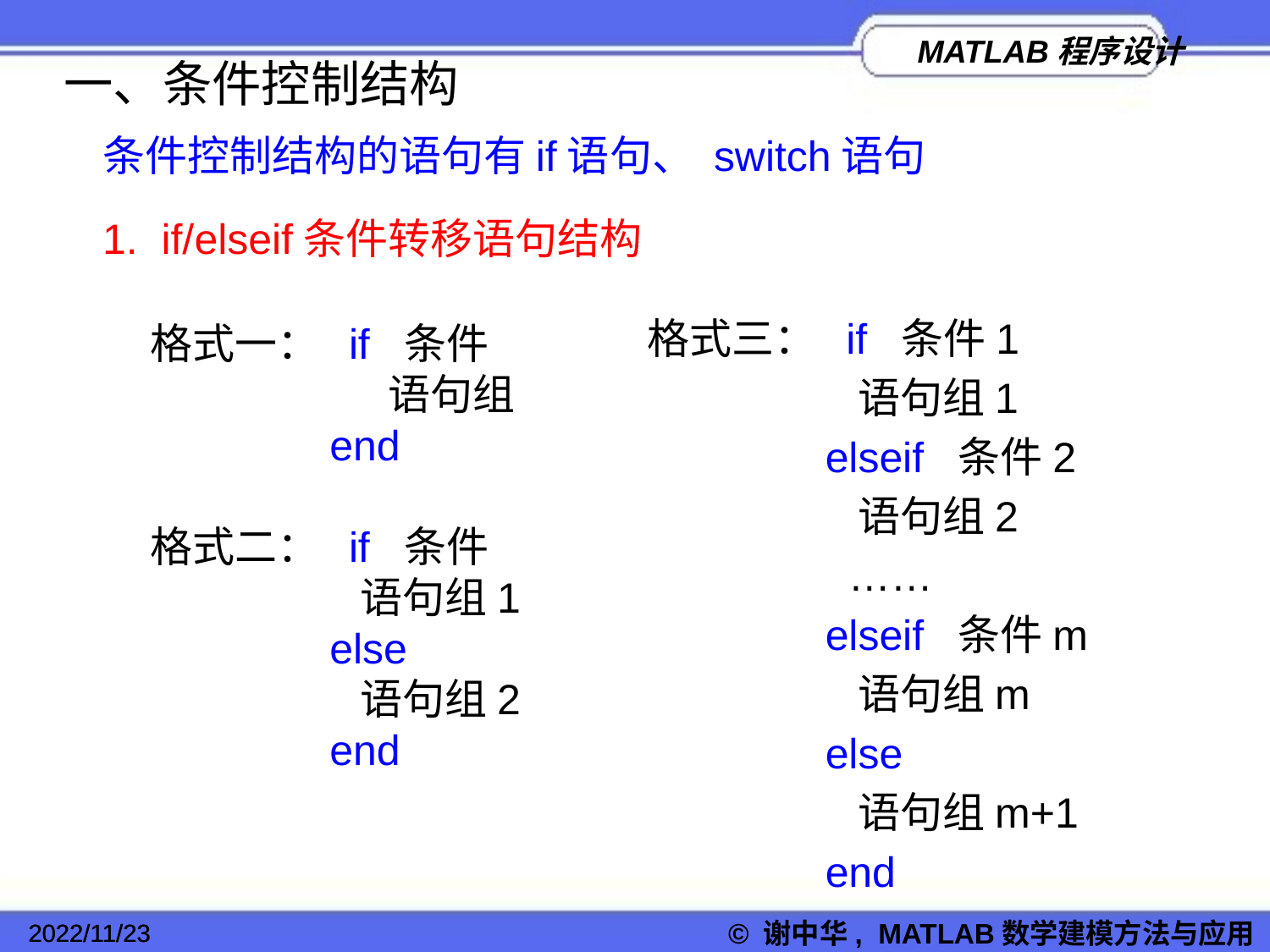

一、条件控制结构
条件控制结构的语句有if语句、 switch语句
1.  if/elseif条件转移语句结构
     格式一：  if  条件
                              语句组
                    end

     格式二：  if  条件
                           语句组1
                    else
                           语句组2
                    end

格式三：  if  条件1
                     语句组1
               elseif  条件2
                     语句组2
                 ……
               elseif  条件m
                     语句组m
               else
                     语句组m+1
               end
2022/11/23
© 谢中华,  MATLAB数学建模方法与应用